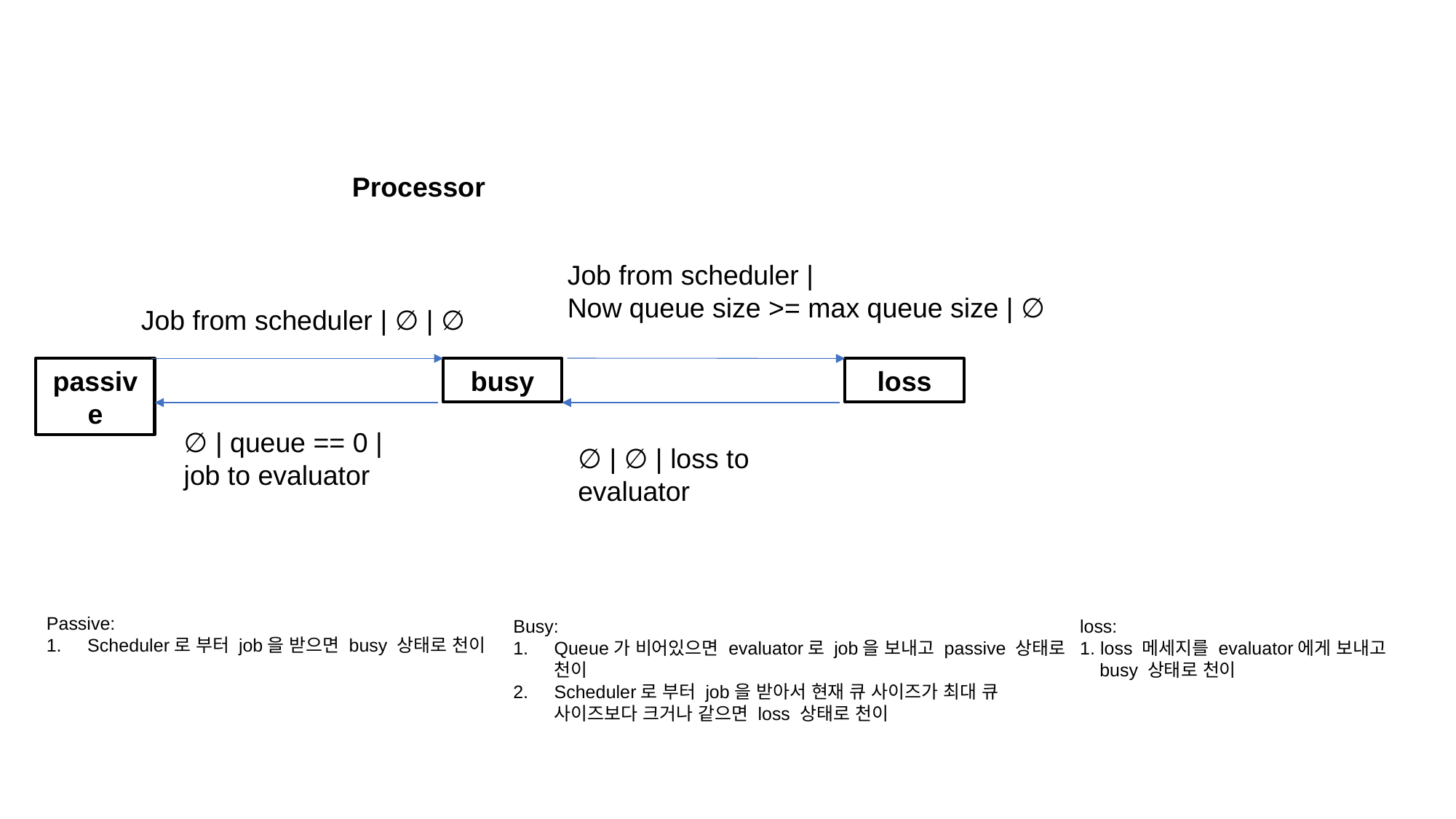

Processor
Job from scheduler |
Now queue size >= max queue size | ∅
Job from scheduler | ∅ | ∅
passive
busy
loss
∅ | queue == 0 |
job to evaluator
∅ | ∅ | loss to evaluator
Passive:
Scheduler로 부터 job을 받으면 busy 상태로 천이

Busy:
Queue가 비어있으면 evaluator로 job을 보내고 passive 상태로 천이
Scheduler로 부터 job을 받아서 현재 큐 사이즈가 최대 큐
사이즈보다 크거나 같으면 loss 상태로 천이

loss:
1. loss 메세지를 evaluator에게 보내고
   busy 상태로 천이